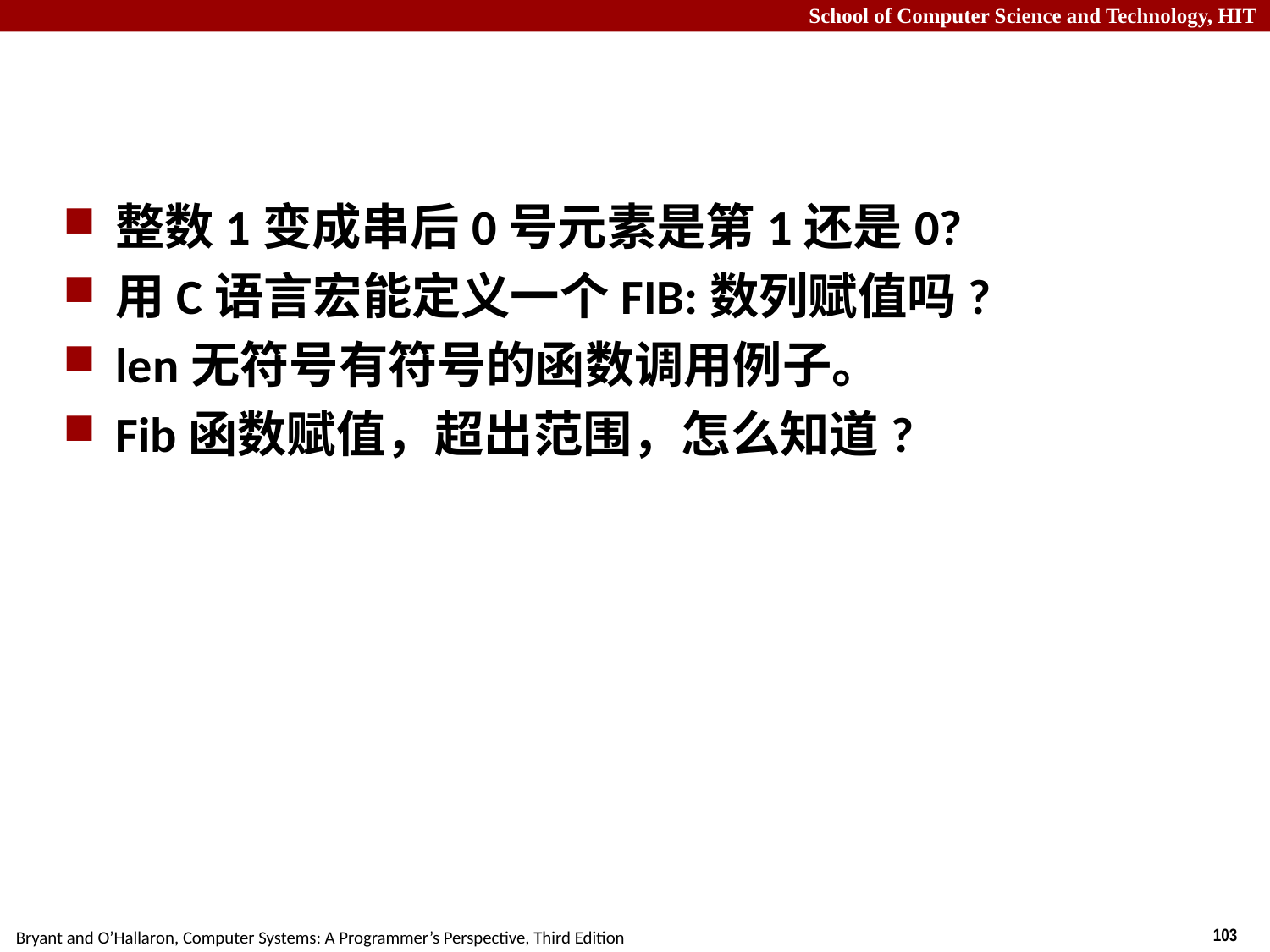

#
整数1变成串后0号元素是第1还是0?
用C语言宏能定义一个FIB:数列赋值吗?
len无符号有符号的函数调用例子。
Fib函数赋值，超出范围，怎么知道?